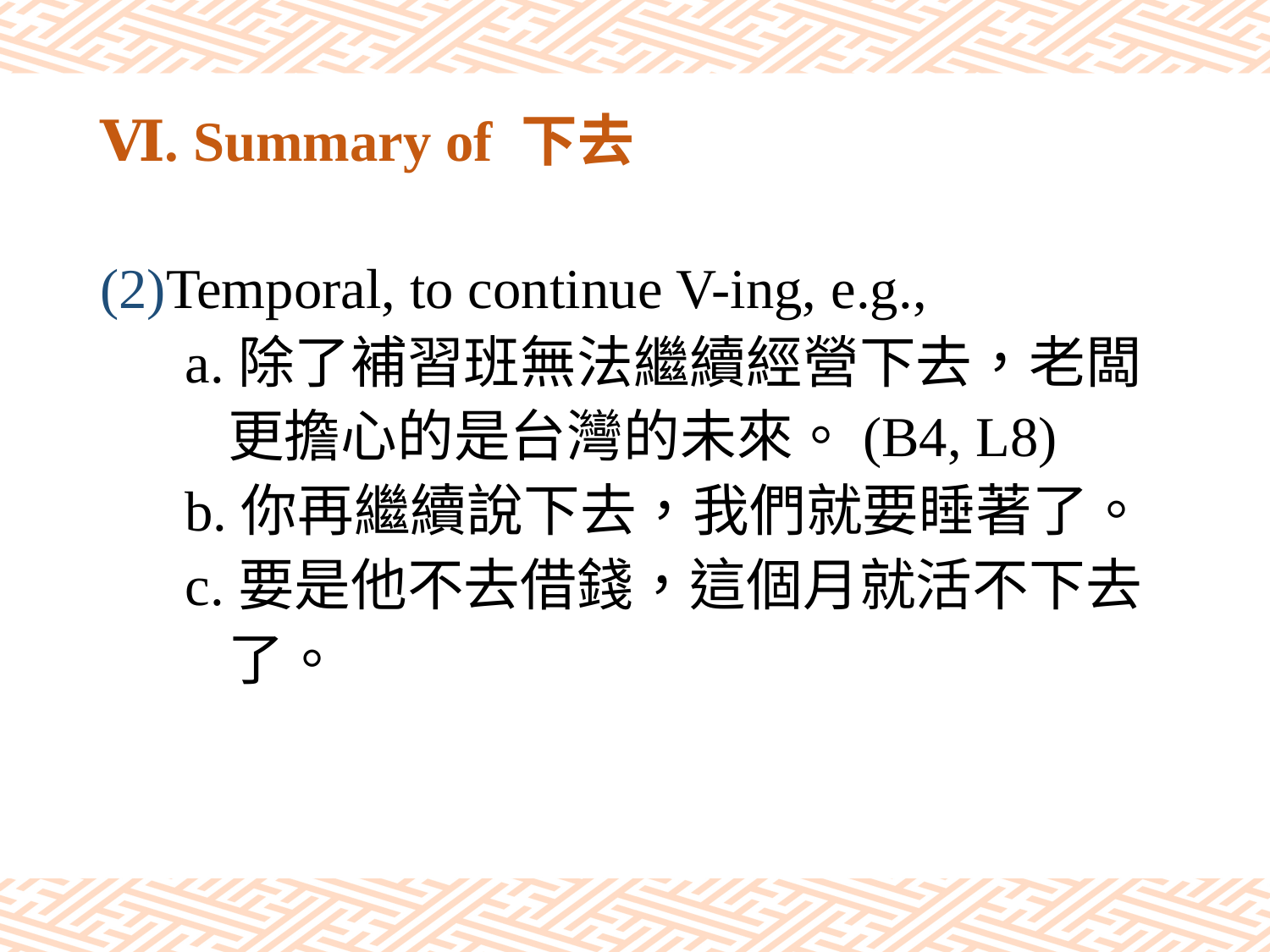

# Ⅵ. Summary of 下去
(2)Temporal, to continue V-ing, e.g.,
      a.除了補習班無法繼續經營下去，老闆
         更擔心的是台灣的未來。(B4, L8)
      b.你再繼續說下去，我們就要睡著了。
      c.要是他不去借錢，這個月就活不下去
         了。